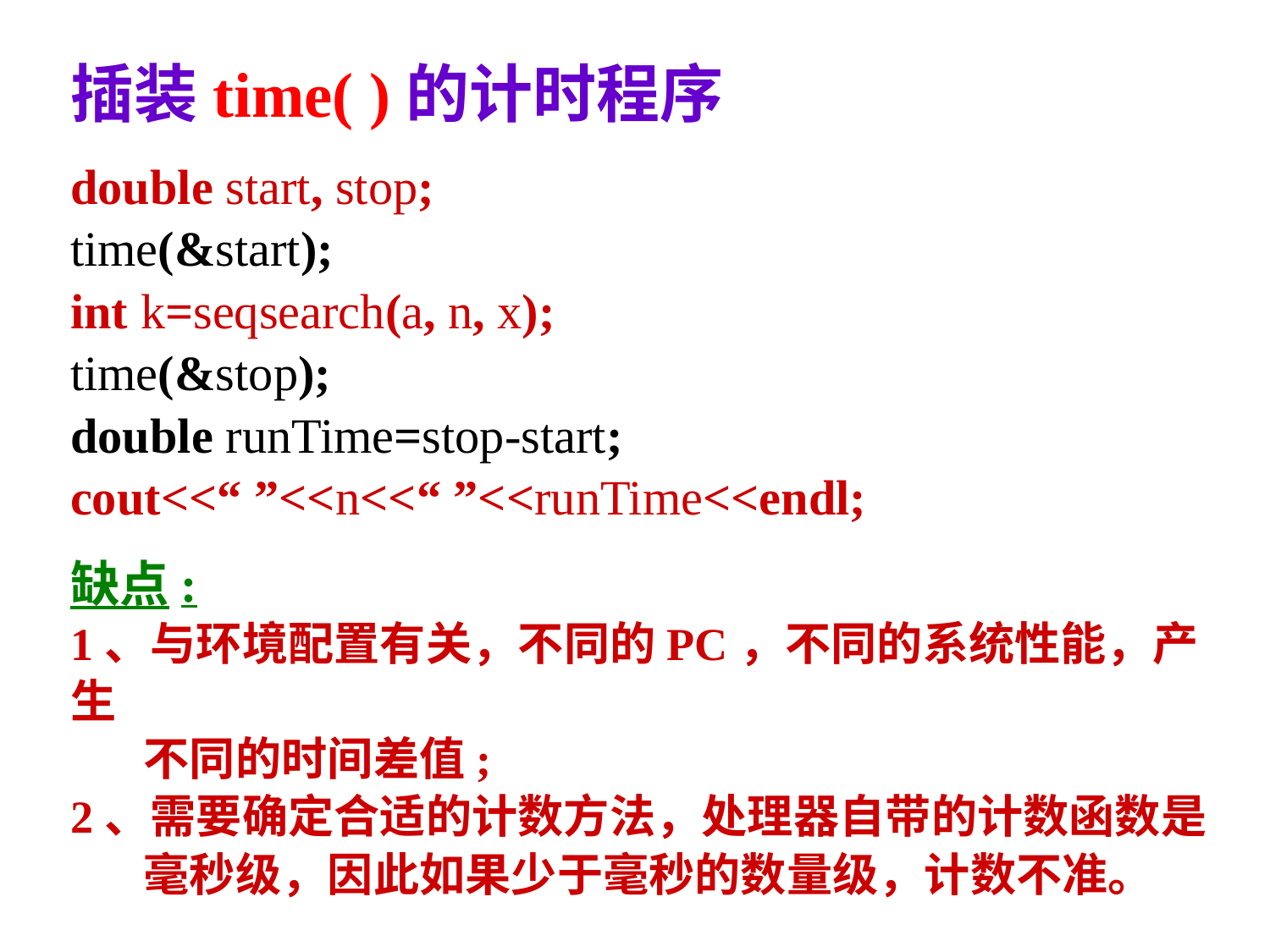

插装time( )的计时程序
double start, stop;
time(&start);
int k=seqsearch(a, n, x);
time(&stop);
double runTime=stop-start;
cout<<“ ”<<n<<“ ”<<runTime<<endl;
缺点:
1、与环境配置有关，不同的PC，不同的系统性能，产生
      不同的时间差值;
2、需要确定合适的计数方法，处理器自带的计数函数是
      毫秒级，因此如果少于毫秒的数量级，计数不准。
63